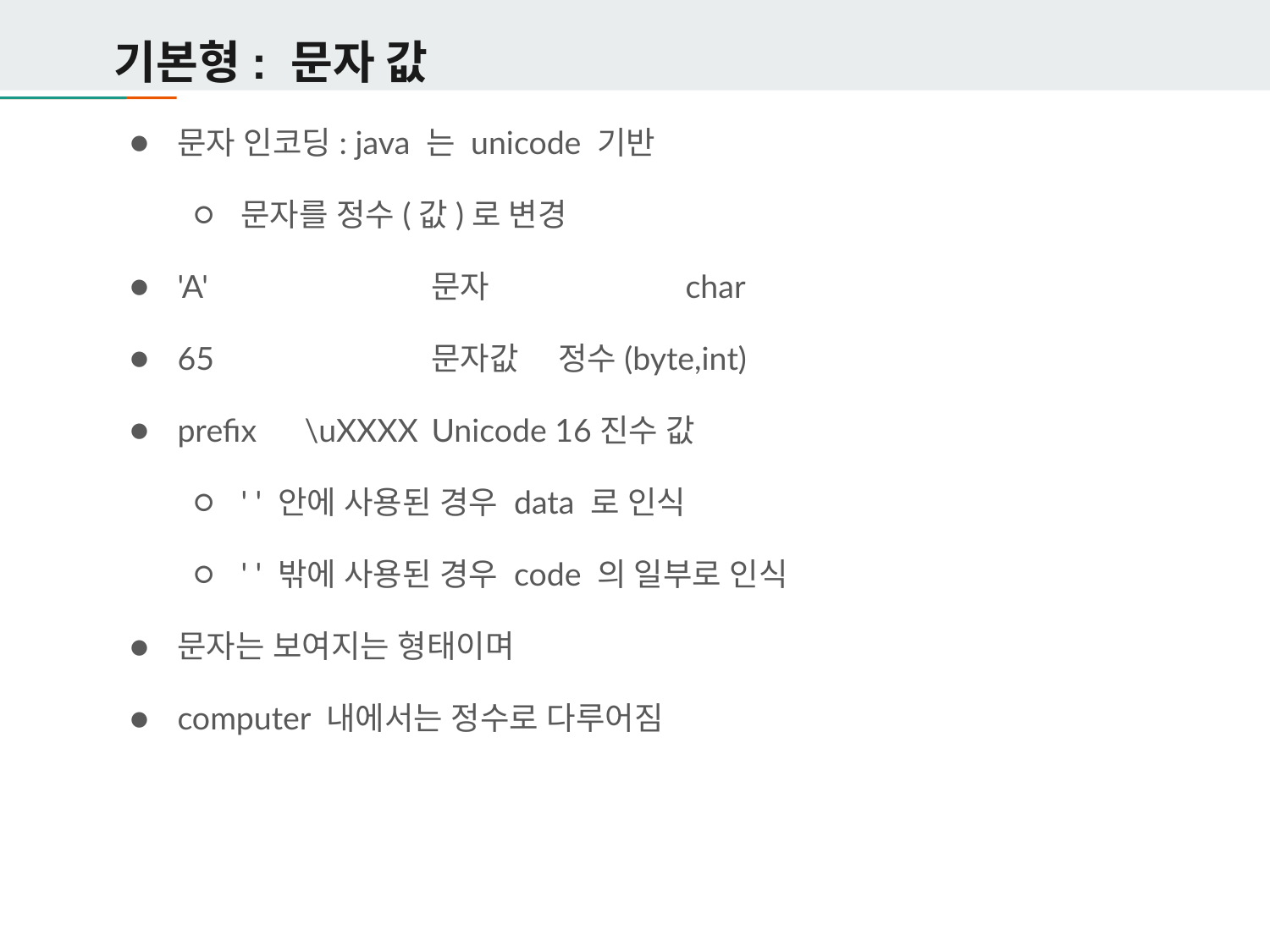

# 기본형: 문자 값
문자 인코딩: java 는 unicode 기반
문자를 정수(값)로 변경
'A'		문자		char
65		문자값	정수(byte,int)
prefix	\uXXXX	Unicode 16진수 값
' ' 안에 사용된 경우 data 로 인식
' ' 밖에 사용된 경우 code 의 일부로 인식
문자는 보여지는 형태이며
computer 내에서는 정수로 다루어짐